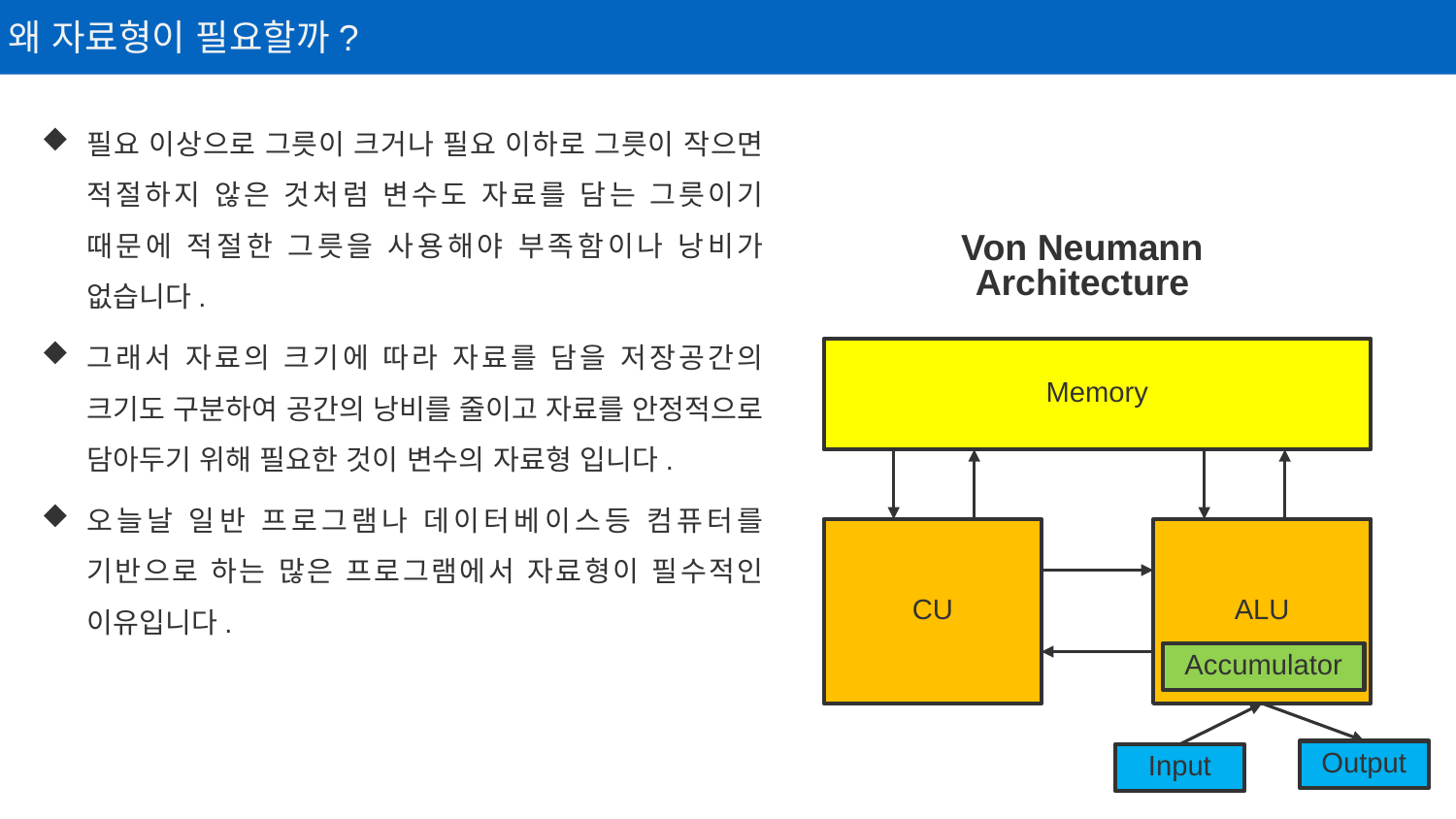

왜 자료형이 필요할까?

필요 이상으로 그릇이 크거나 필요 이하로 그릇이 작으면 적절하지 않은 것처럼 변수도 자료를 담는 그릇이기 때문에 적절한 그릇을 사용해야 부족함이나 낭비가 없습니다.
그래서 자료의 크기에 따라 자료를 담을 저장공간의 크기도 구분하여 공간의 낭비를 줄이고 자료를 안정적으로 담아두기 위해 필요한 것이 변수의 자료형 입니다.
오늘날 일반 프로그램나 데이터베이스등 컴퓨터를 기반으로 하는 많은 프로그램에서 자료형이 필수적인 이유입니다.
Von Neumann Architecture
Memory
CU
ALU
Accumulator
Output
Input